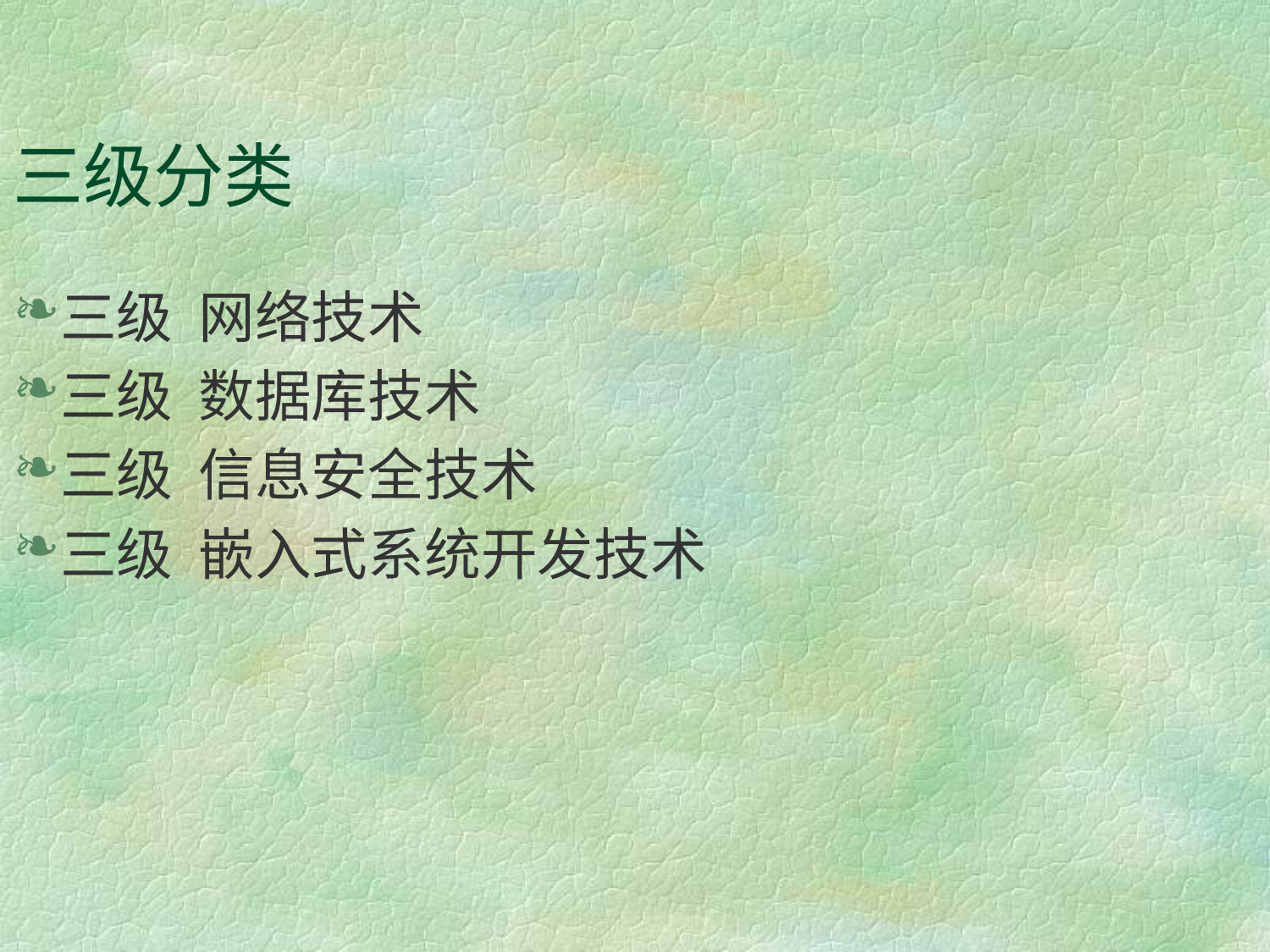

三级分类
三级  网络技术
三级  数据库技术
三级  信息安全技术
三级  嵌入式系统开发技术